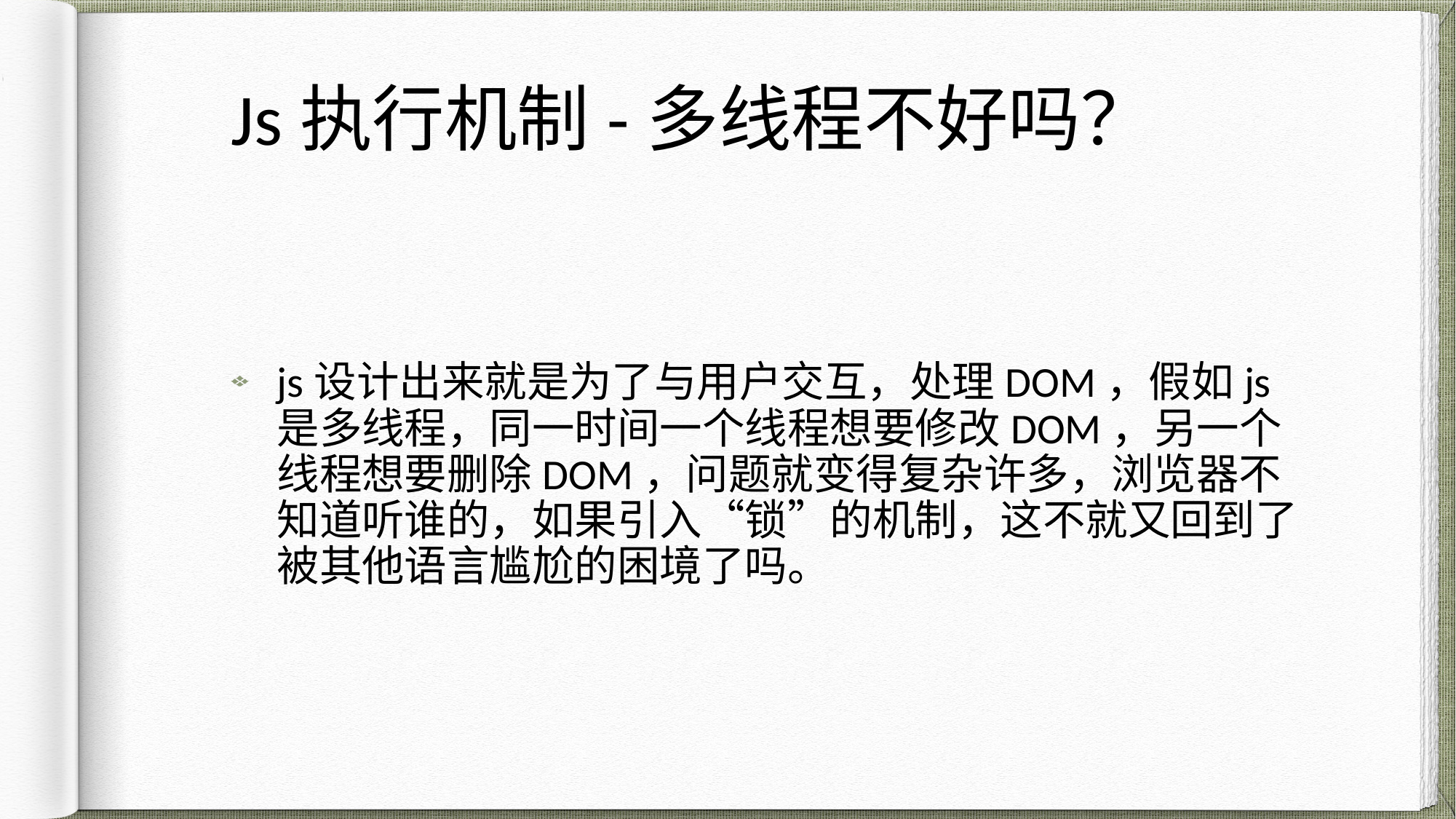

# Js执行机制-多线程不好吗？
js设计出来就是为了与用户交互，处理DOM，假如js是多线程，同一时间一个线程想要修改DOM，另一个线程想要删除DOM，问题就变得复杂许多，浏览器不知道听谁的，如果引入“锁”的机制，这不就又回到了被其他语言尴尬的困境了吗。